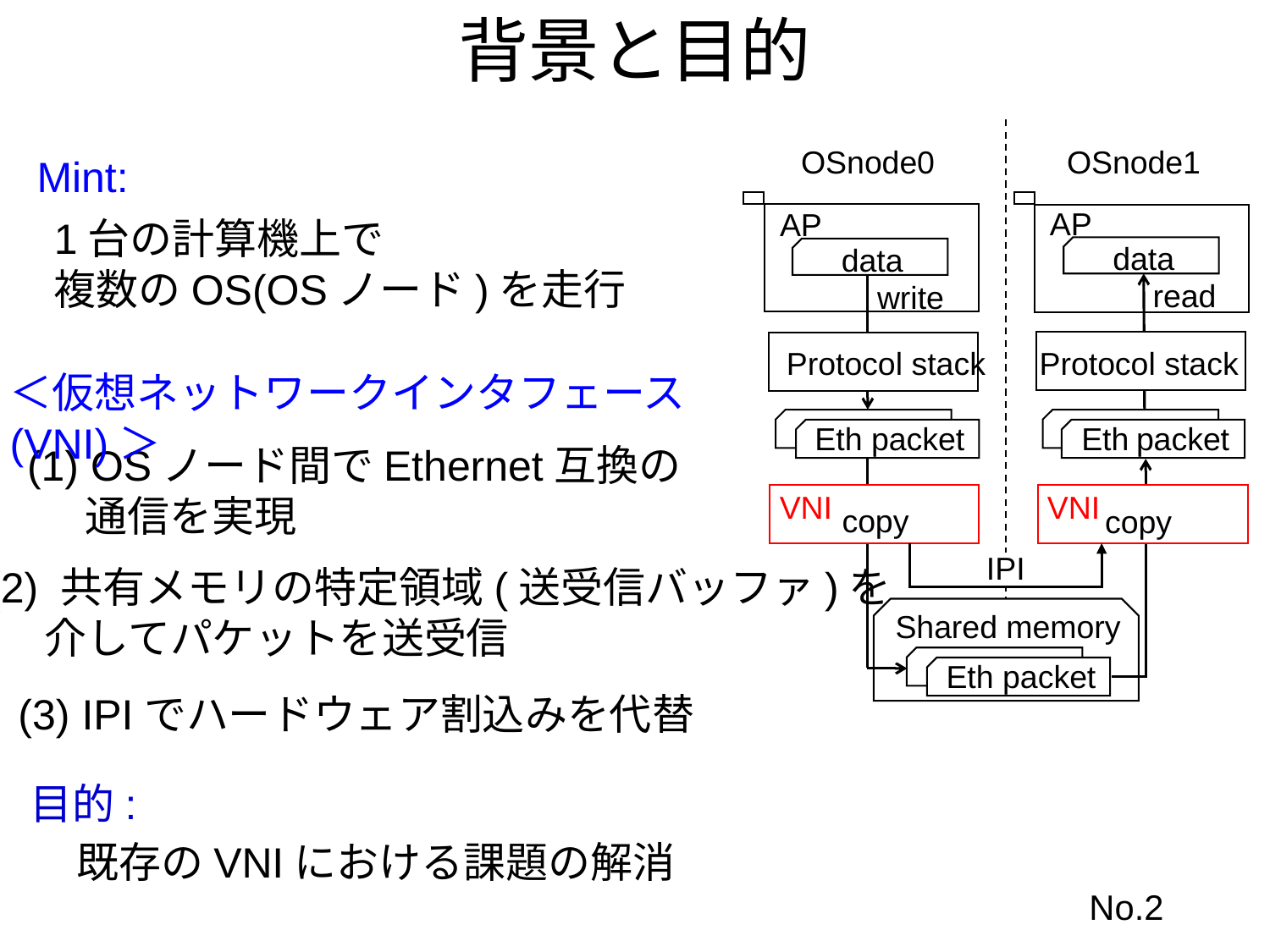

背景と目的
OSnode0
OSnode1

AP
AP

data
data
read
write

Protocol stack

Protocol stack

Eth packet

Eth packet
VNI
VNI

copy
IPI

Shared memory

Eth packet
copy

Mint:
1台の計算機上で
複数のOS(OSノード)を走行
＜仮想ネットワークインタフェース (VNI)＞
OSノード間でEthernet互換の
     通信を実現
(2) 共有メモリの特定領域(送受信バッファ)を
     介してパケットを送受信
(3) IPIでハードウェア割込みを代替
 目的:
既存のVNIにおける課題の解消
No.2